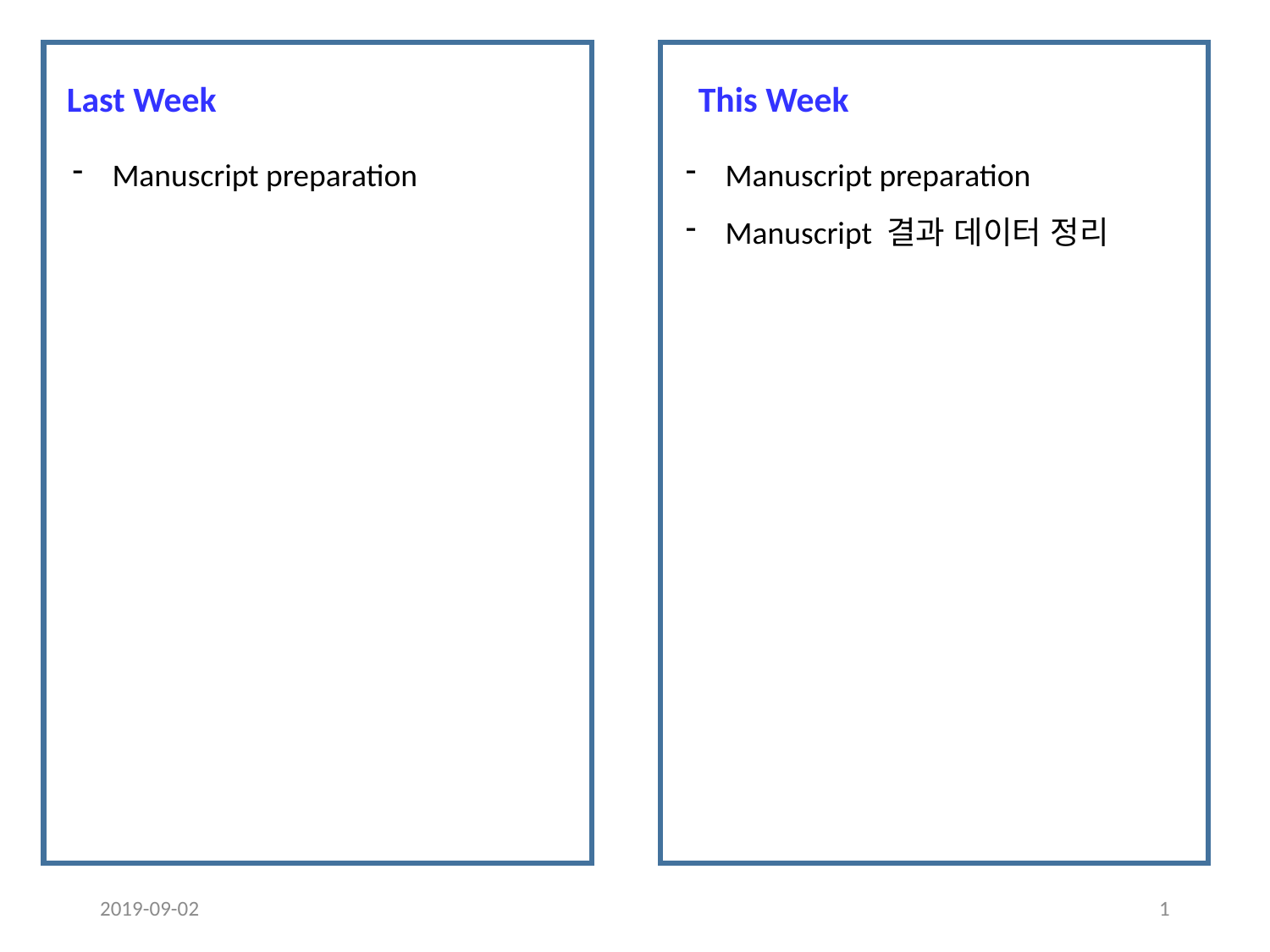

Last Week
This Week
Manuscript preparation
Manuscript preparation
Manuscript 결과 데이터 정리
2019-09-02
1